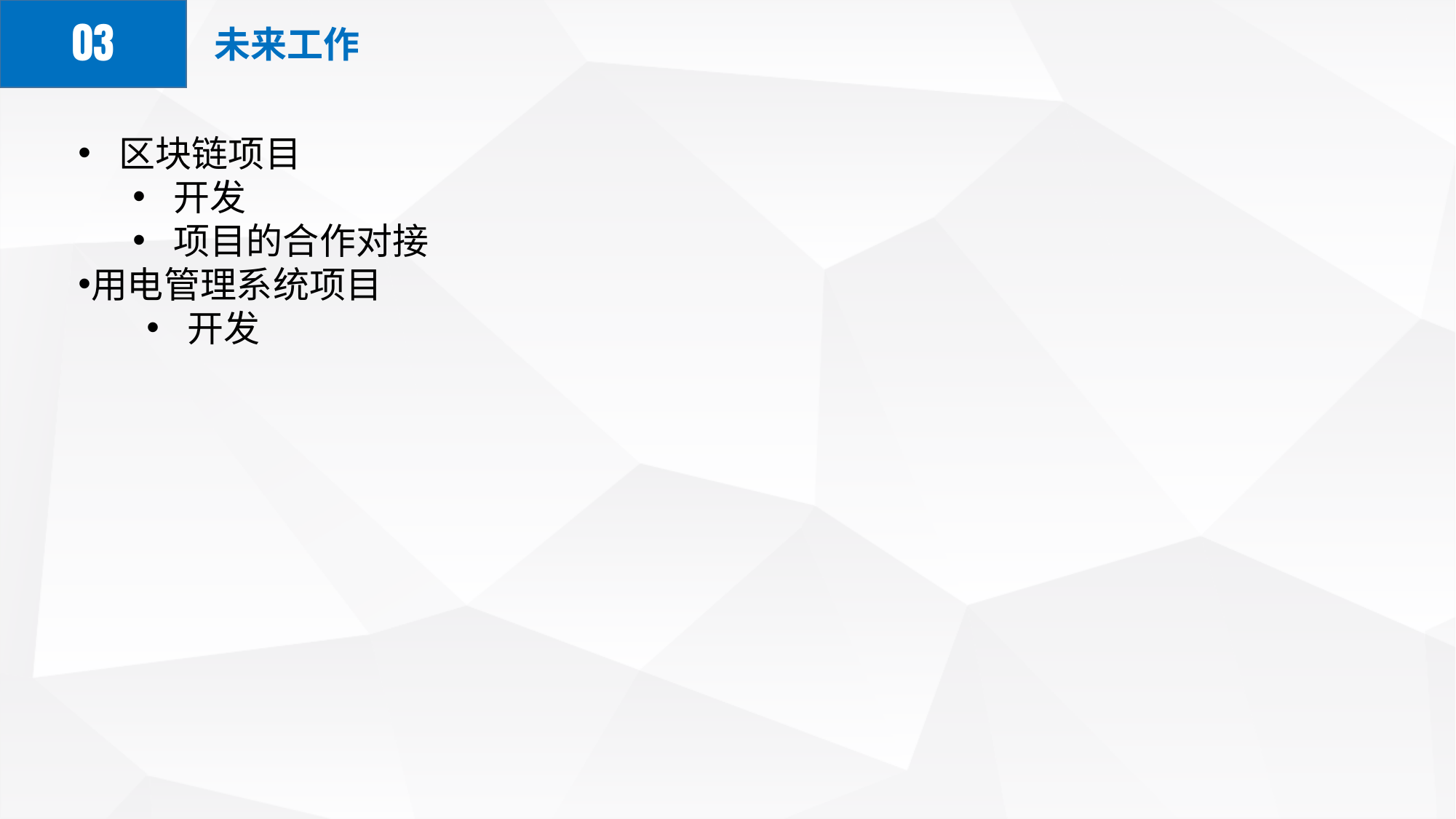

未来工作
03
区块链项目
开发
项目的合作对接
用电管理系统项目
开发